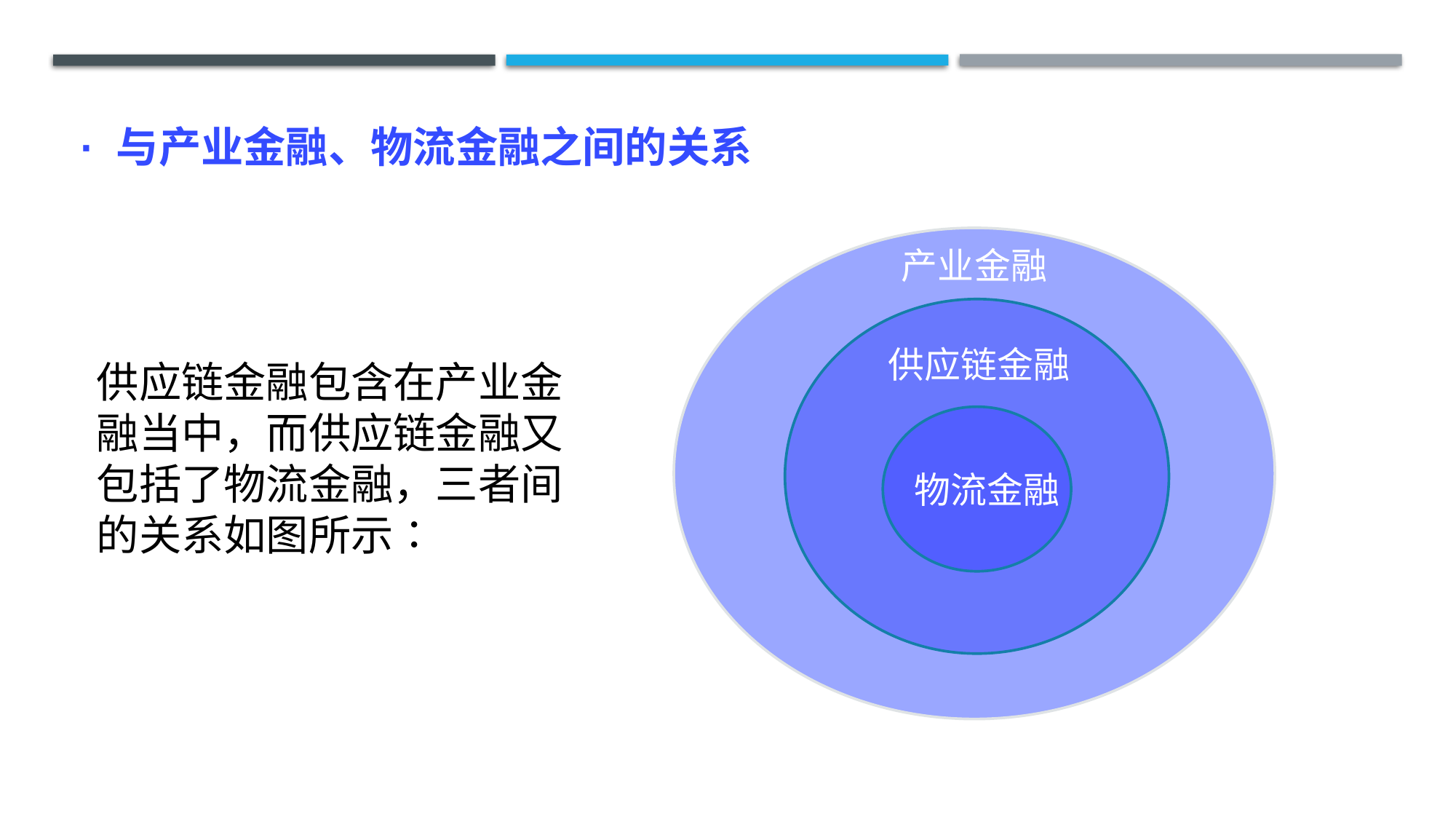

# · 与产业金融、物流金融之间的关系
产业金融
产业金融

供应链金融
供应链金融包含在产业金融当中，而供应链金融又包括了物流金融，三者间的关系如图所示∶

物流金融